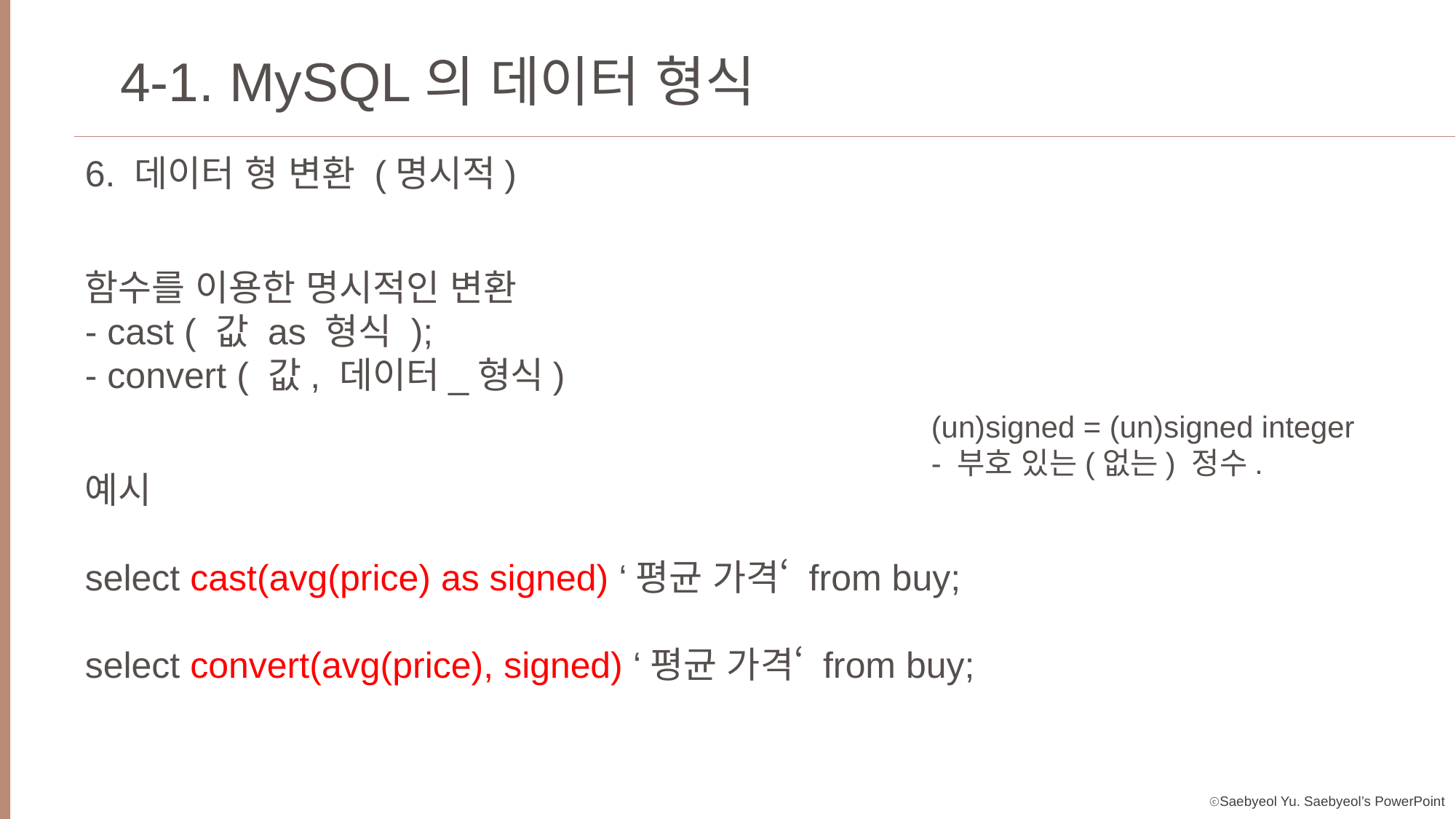

4-1. MySQL의 데이터 형식
6. 데이터 형 변환 (명시적)
함수를 이용한 명시적인 변환
- cast ( 값 as 형식 );
- convert ( 값, 데이터_형식)
1
(un)signed = (un)signed integer
- 부호 있는(없는) 정수.
예시

select cast(avg(price) as signed) ‘평균 가격‘ from buy;

select convert(avg(price), signed) ‘평균 가격‘ from buy;